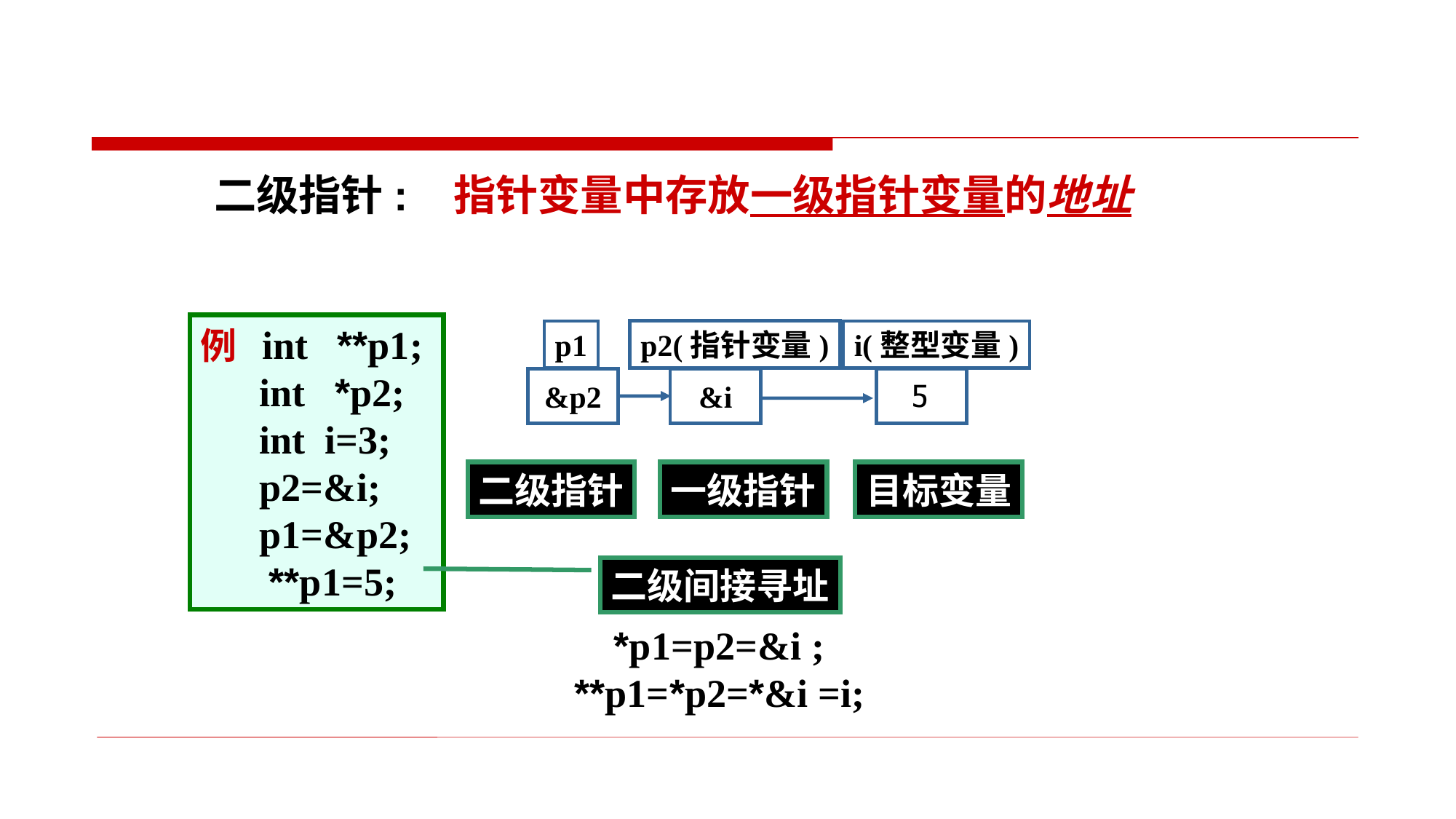

二级指针:   指针变量中存放一级指针变量的地址
例  int   **p1;
      int   *p2;
      int  i=3;
      p2=&i;
      p1=&p2;
       **p1=5;
p2(指针变量)
i(整型变量)
&p2
&i
3

p1
5
二级指针
一级指针
目标变量
二级间接寻址
*p1=p2=&i ;
**p1=*p2=*&i =i;